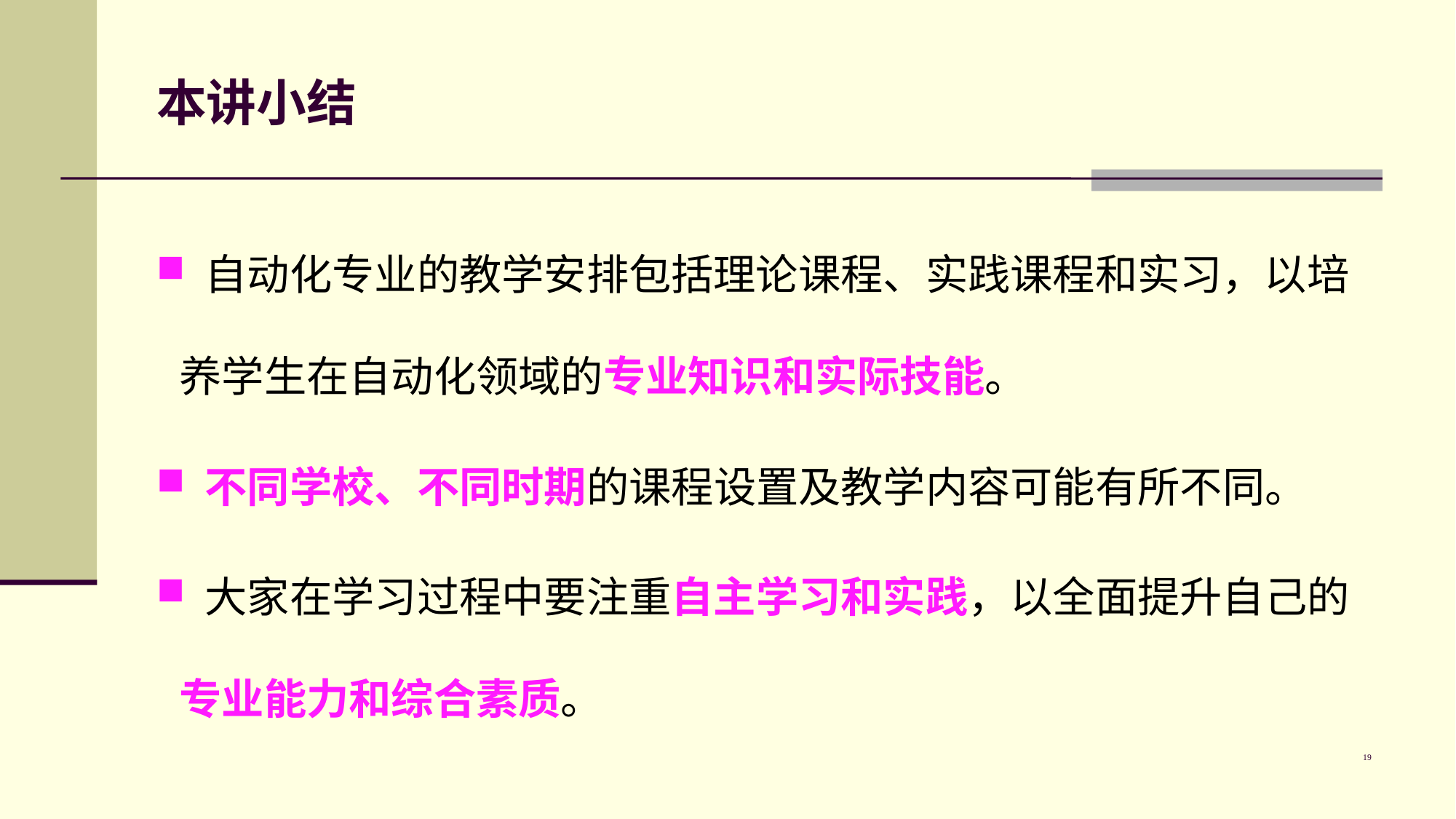

# 本讲小结
 自动化专业的教学安排包括理论课程、实践课程和实习，以培养学生在自动化领域的专业知识和实际技能。
 不同学校、不同时期的课程设置及教学内容可能有所不同。
 大家在学习过程中要注重自主学习和实践，以全面提升自己的专业能力和综合素质。
19